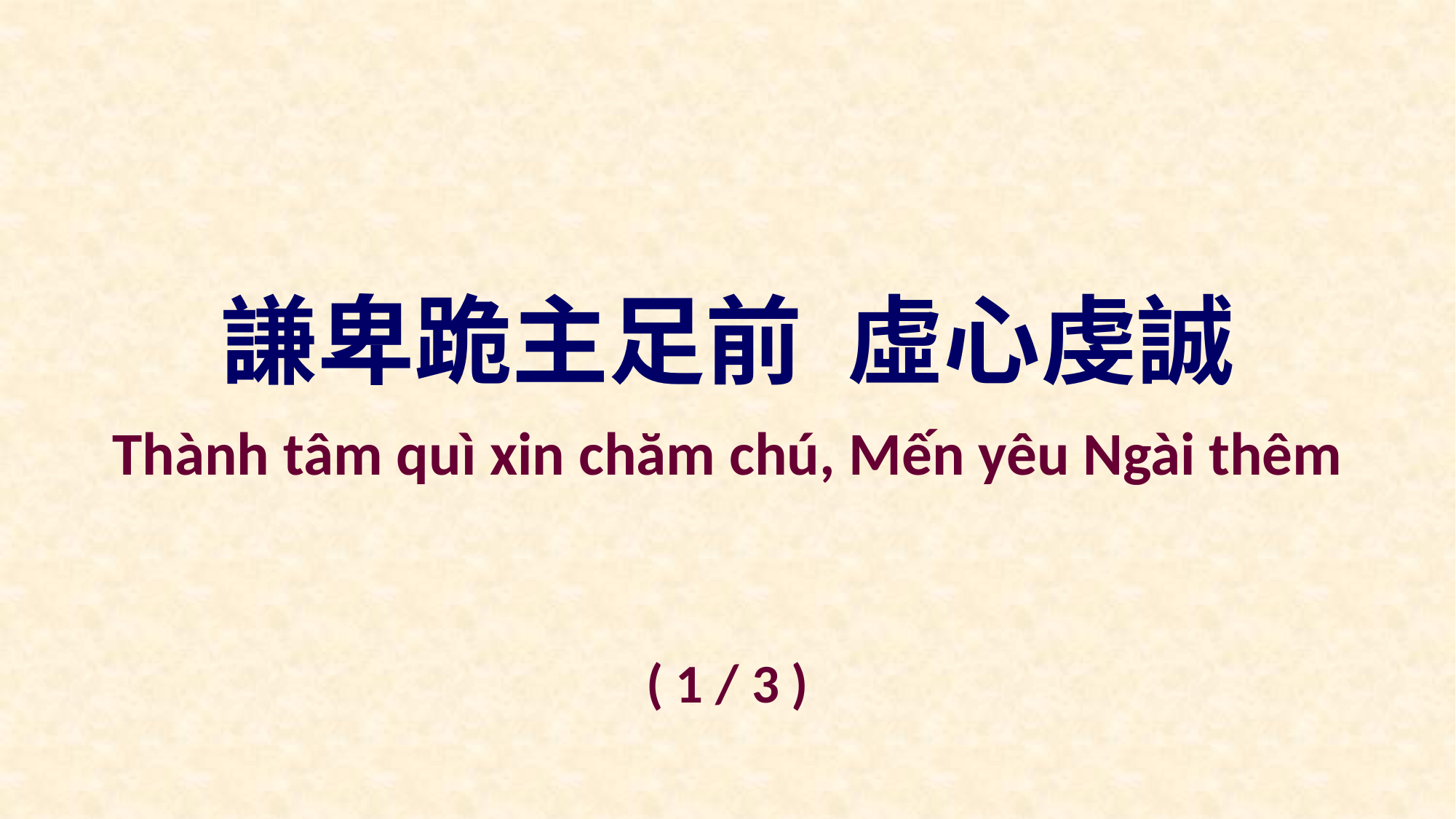

謙卑跪主足前  虛心虔誠
Thành tâm quì xin chăm chú, Mến yêu Ngài thêm
( 1 / 3 )